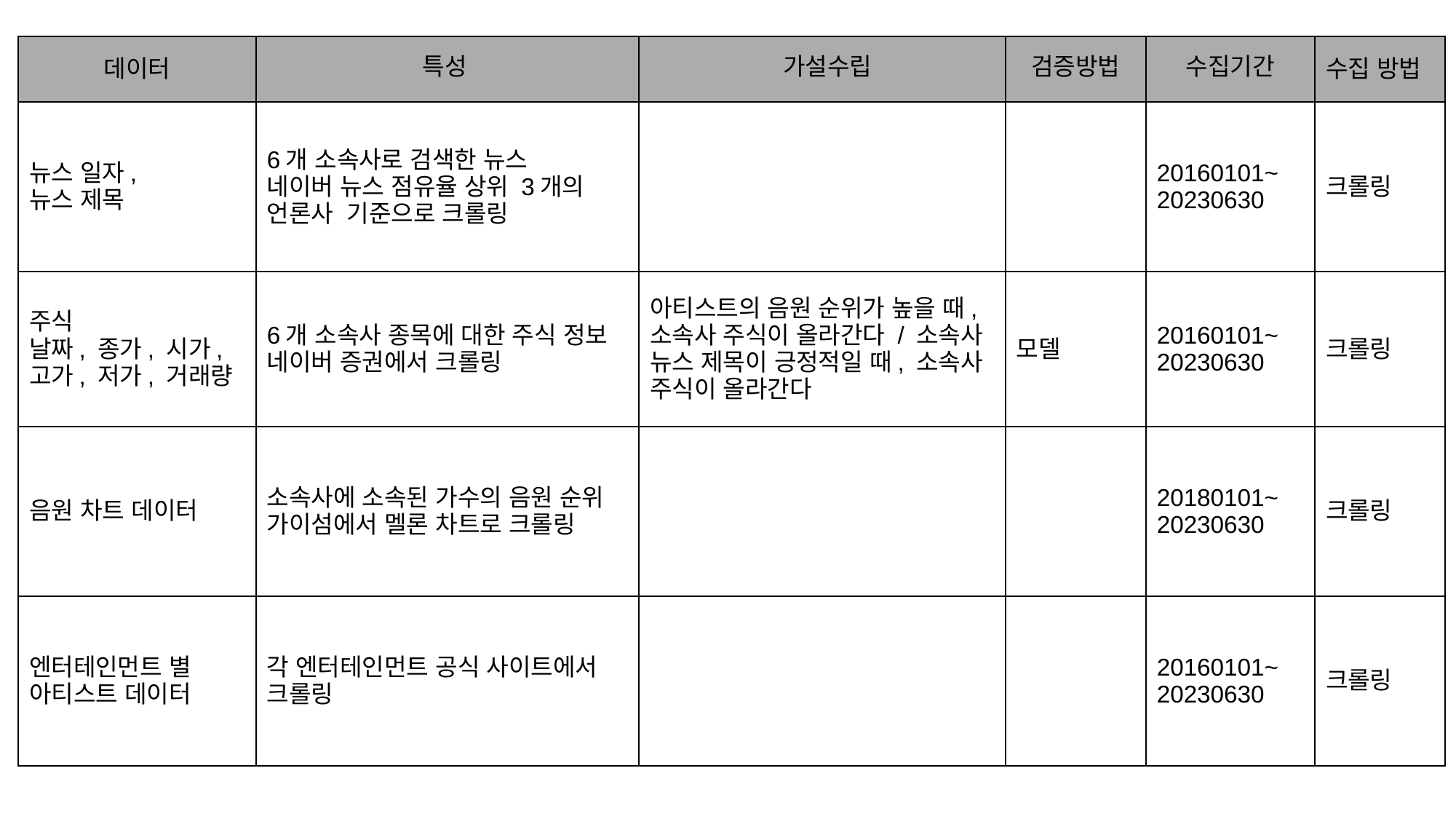

| 데이터 | 특성 | 가설수립 | 검증방법 | 수집기간 | 수집 방법 |
| --- | --- | --- | --- | --- | --- |
| 뉴스 일자, 뉴스 제목 | 6개 소속사로 검색한 뉴스 네이버 뉴스 점유율 상위 3개의 언론사 기준으로 크롤링 |  |  | 20160101~ 20230630 | 크롤링 |
| 주식 날짜, 종가, 시가, 고가, 저가, 거래량 | 6개 소속사 종목에 대한 주식 정보 네이버 증권에서 크롤링 | 아티스트의 음원 순위가 높을 때, 소속사 주식이 올라간다 / 소속사 뉴스 제목이 긍정적일 때, 소속사 주식이 올라간다 | 모델 | 20160101~ 20230630 | 크롤링 |
| 음원 차트 데이터 | 소속사에 소속된 가수의 음원 순위 가이섬에서 멜론 차트로 크롤링 |  |  | 20180101~ 20230630 | 크롤링 |
| 엔터테인먼트 별 아티스트 데이터 | 각 엔터테인먼트 공식 사이트에서 크롤링 |  |  | 20160101~ 20230630 | 크롤링 |